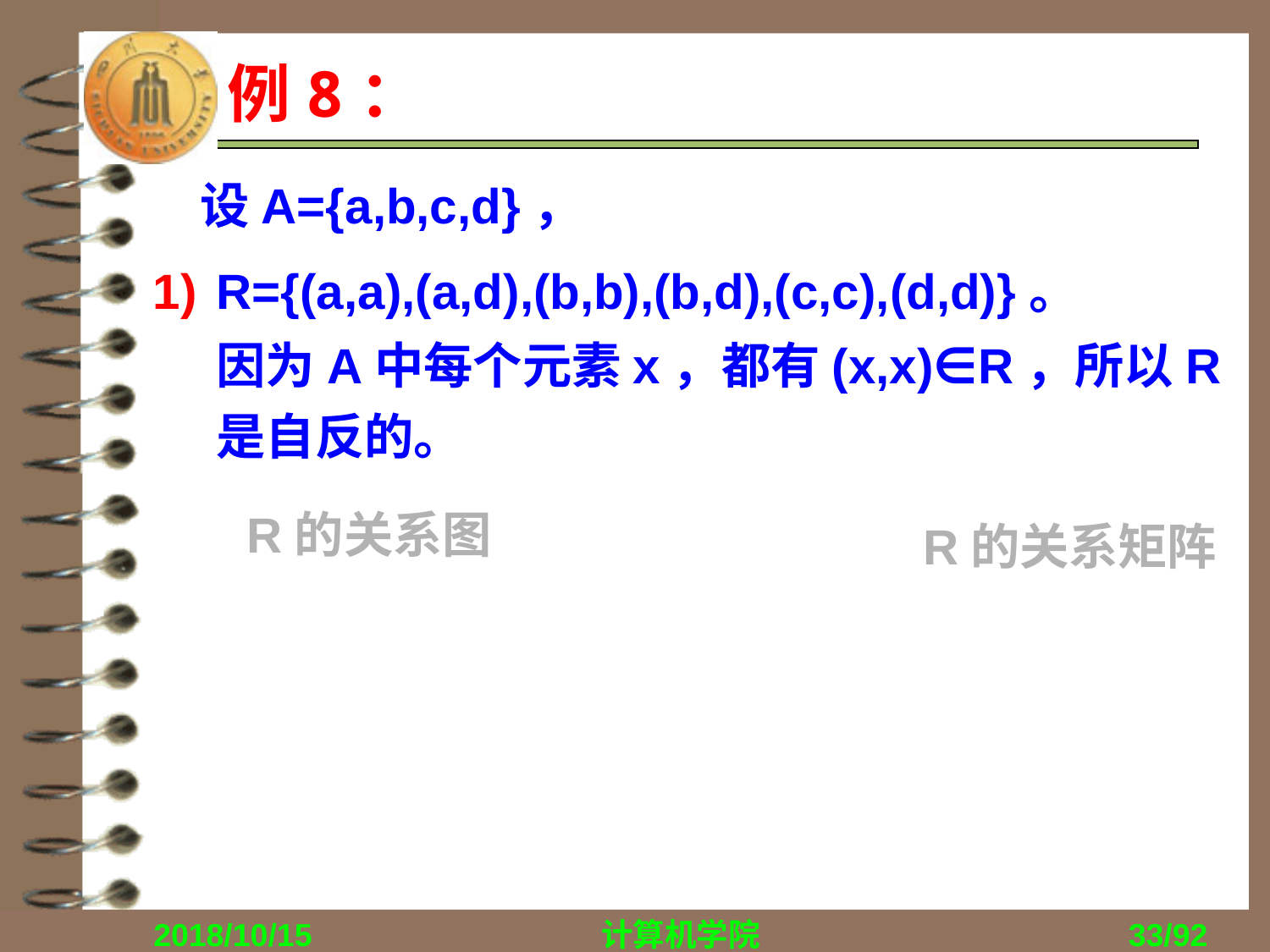

# 例8：
 设A={a,b,c,d}，
R={(a,a),(a,d),(b,b),(b,d),(c,c),(d,d)}。
	因为A中每个元素x，都有(x,x)∈R，所以R是自反的。
R的关系图
R的关系矩阵
2018/10/15
计算机学院
33/92